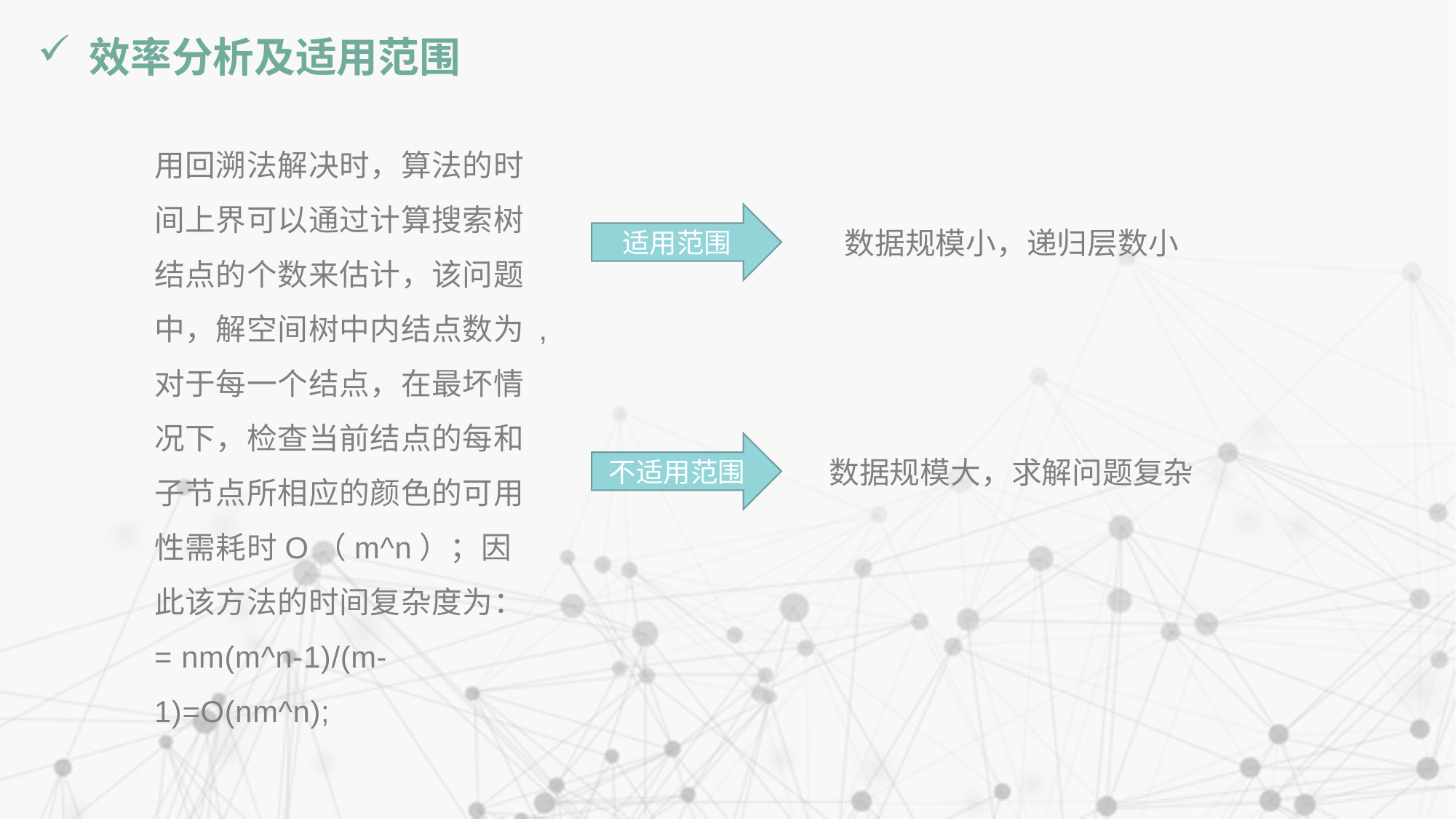

# 效率分析及适用范围
用回溯法解决时，算法的时间上界可以通过计算搜索树结点的个数来估计，该问题中，解空间树中内结点数为 ,对于每一个结点，在最坏情况下，检查当前结点的每和子节点所相应的颜色的可用性需耗时O（m^n）；因此该方法的时间复杂度为：  = nm(m^n-1)/(m-1)=O(nm^n);
数据规模小，递归层数小
适用范围
数据规模大，求解问题复杂
不适用范围